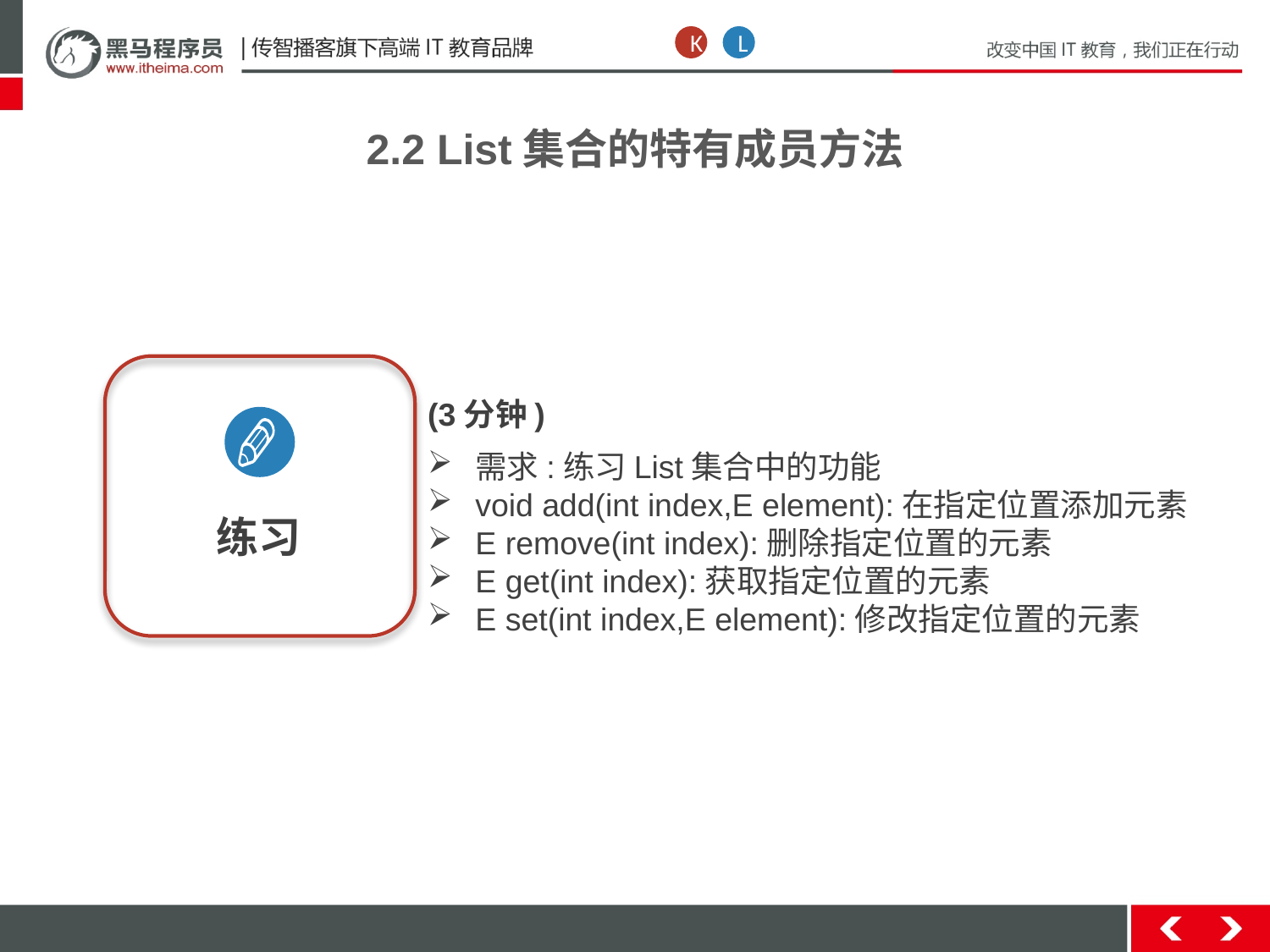

K
L
2.2 List集合的特有成员方法

练习
(3分钟)
需求:练习List集合中的功能
void add(int index,E element):在指定位置添加元素
E remove(int index):删除指定位置的元素
E get(int index):获取指定位置的元素
E set(int index,E element):修改指定位置的元素